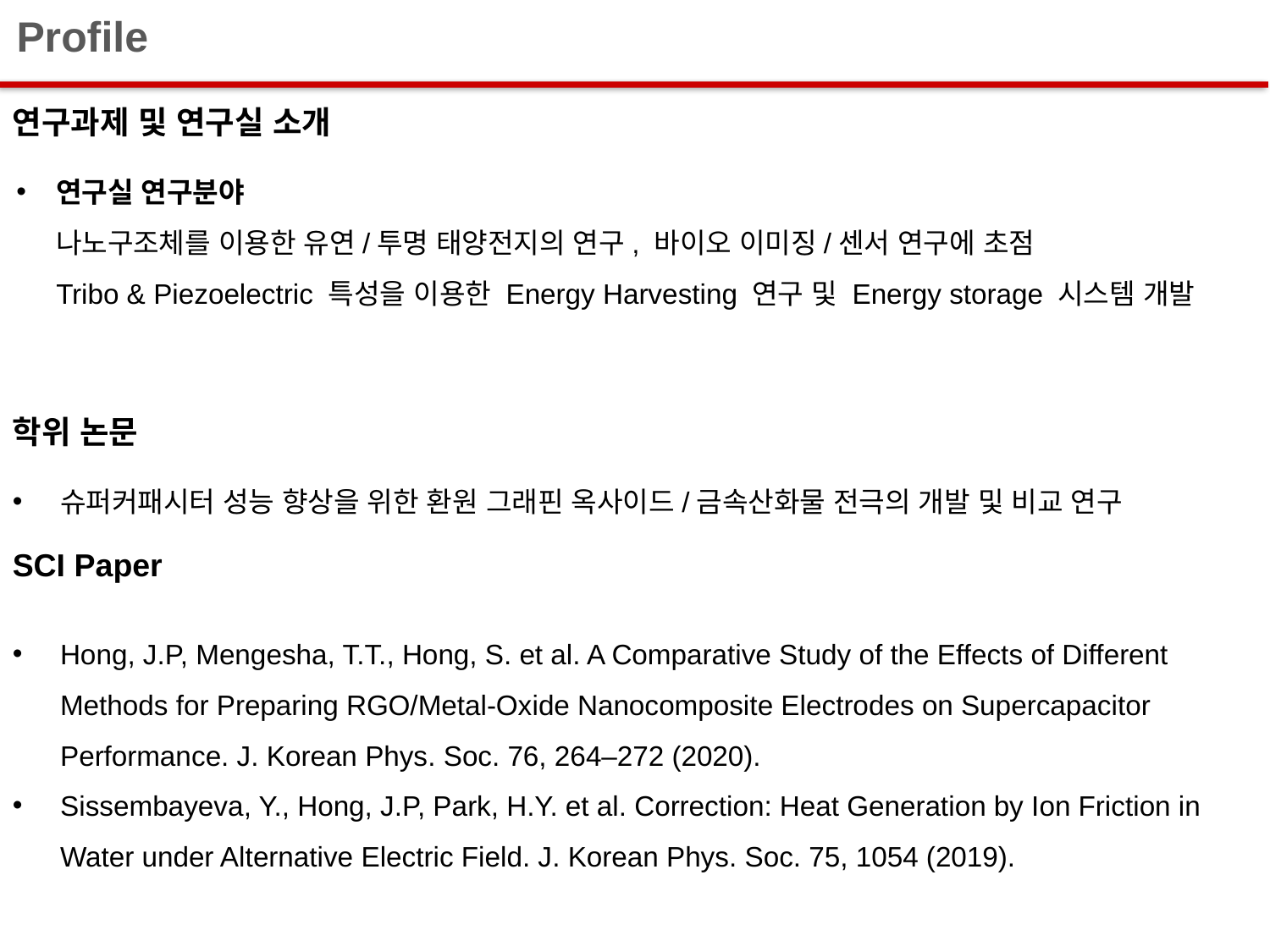

# Profile
연구과제 및 연구실 소개
연구실 연구분야
나노구조체를 이용한 유연/투명 태양전지의 연구, 바이오 이미징/센서 연구에 초점
Tribo & Piezoelectric 특성을 이용한 Energy Harvesting 연구 및 Energy storage 시스템 개발

학위 논문
슈퍼커패시터 성능 향상을 위한 환원 그래핀 옥사이드/금속산화물 전극의 개발 및 비교 연구
SCI Paper
Hong, J.P, Mengesha, T.T., Hong, S. et al. A Comparative Study of the Effects of Different Methods for Preparing RGO/Metal-Oxide Nanocomposite Electrodes on Supercapacitor Performance. J. Korean Phys. Soc. 76, 264–272 (2020).
Sissembayeva, Y., Hong, J.P, Park, H.Y. et al. Correction: Heat Generation by Ion Friction in Water under Alternative Electric Field. J. Korean Phys. Soc. 75, 1054 (2019).